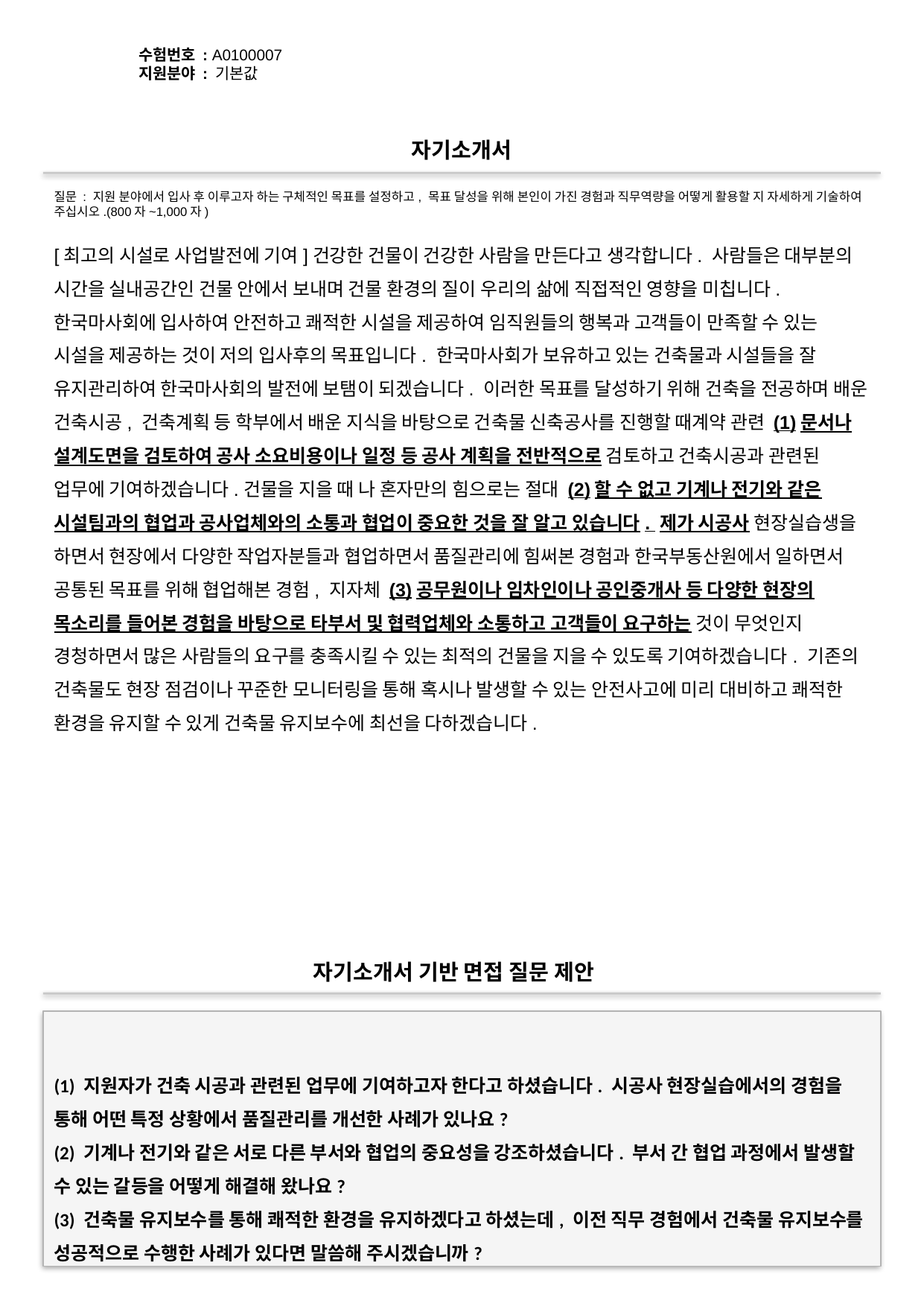

수험번호 : A0100007
지원분야 : 기본값
#

자기소개서

질문 : 지원 분야에서 입사 후 이루고자 하는 구체적인 목표를 설정하고, 목표 달성을 위해 본인이 가진 경험과 직무역량을 어떻게 활용할 지 자세하게 기술하여 주십시오.(800자~1,000자)

[최고의 시설로 사업발전에 기여]건강한 건물이 건강한 사람을 만든다고 생각합니다. 사람들은 대부분의 시간을 실내공간인 건물 안에서 보내며 건물 환경의 질이 우리의 삶에 직접적인 영향을 미칩니다. 한국마사회에 입사하여 안전하고 쾌적한 시설을 제공하여 임직원들의 행복과 고객들이 만족할 수 있는 시설을 제공하는 것이 저의 입사후의 목표입니다. 한국마사회가 보유하고 있는 건축물과 시설들을 잘 유지관리하여 한국마사회의 발전에 보탬이 되겠습니다. 이러한 목표를 달성하기 위해 건축을 전공하며 배운 건축시공, 건축계획 등 학부에서 배운 지식을 바탕으로 건축물 신축공사를 진행할 때계약 관련 (1)문서나 설계도면을 검토하여 공사 소요비용이나 일정 등 공사 계획을 전반적으로 검토하고 건축시공과 관련된 업무에 기여하겠습니다.건물을 지을 때 나 혼자만의 힘으로는 절대 (2)할 수 없고 기계나 전기와 같은 시설팀과의 협업과 공사업체와의 소통과 협업이 중요한 것을 잘 알고 있습니다. 제가 시공사 현장실습생을 하면서 현장에서 다양한 작업자분들과 협업하면서 품질관리에 힘써본 경험과 한국부동산원에서 일하면서 공통된 목표를 위해 협업해본 경험, 지자체 (3)공무원이나 임차인이나 공인중개사 등 다양한 현장의 목소리를 들어본 경험을 바탕으로 타부서 및 협력업체와 소통하고 고객들이 요구하는 것이 무엇인지 경청하면서 많은 사람들의 요구를 충족시킬 수 있는 최적의 건물을 지을 수 있도록 기여하겠습니다. 기존의 건축물도 현장 점검이나 꾸준한 모니터링을 통해 혹시나 발생할 수 있는 안전사고에 미리 대비하고 쾌적한 환경을 유지할 수 있게 건축물 유지보수에 최선을 다하겠습니다.

자기소개서 기반 면접 질문 제안

(1) 지원자가 건축 시공과 관련된 업무에 기여하고자 한다고 하셨습니다. 시공사 현장실습에서의 경험을 통해 어떤 특정 상황에서 품질관리를 개선한 사례가 있나요?
(2) 기계나 전기와 같은 서로 다른 부서와 협업의 중요성을 강조하셨습니다. 부서 간 협업 과정에서 발생할 수 있는 갈등을 어떻게 해결해 왔나요?
(3) 건축물 유지보수를 통해 쾌적한 환경을 유지하겠다고 하셨는데, 이전 직무 경험에서 건축물 유지보수를 성공적으로 수행한 사례가 있다면 말씀해 주시겠습니까?